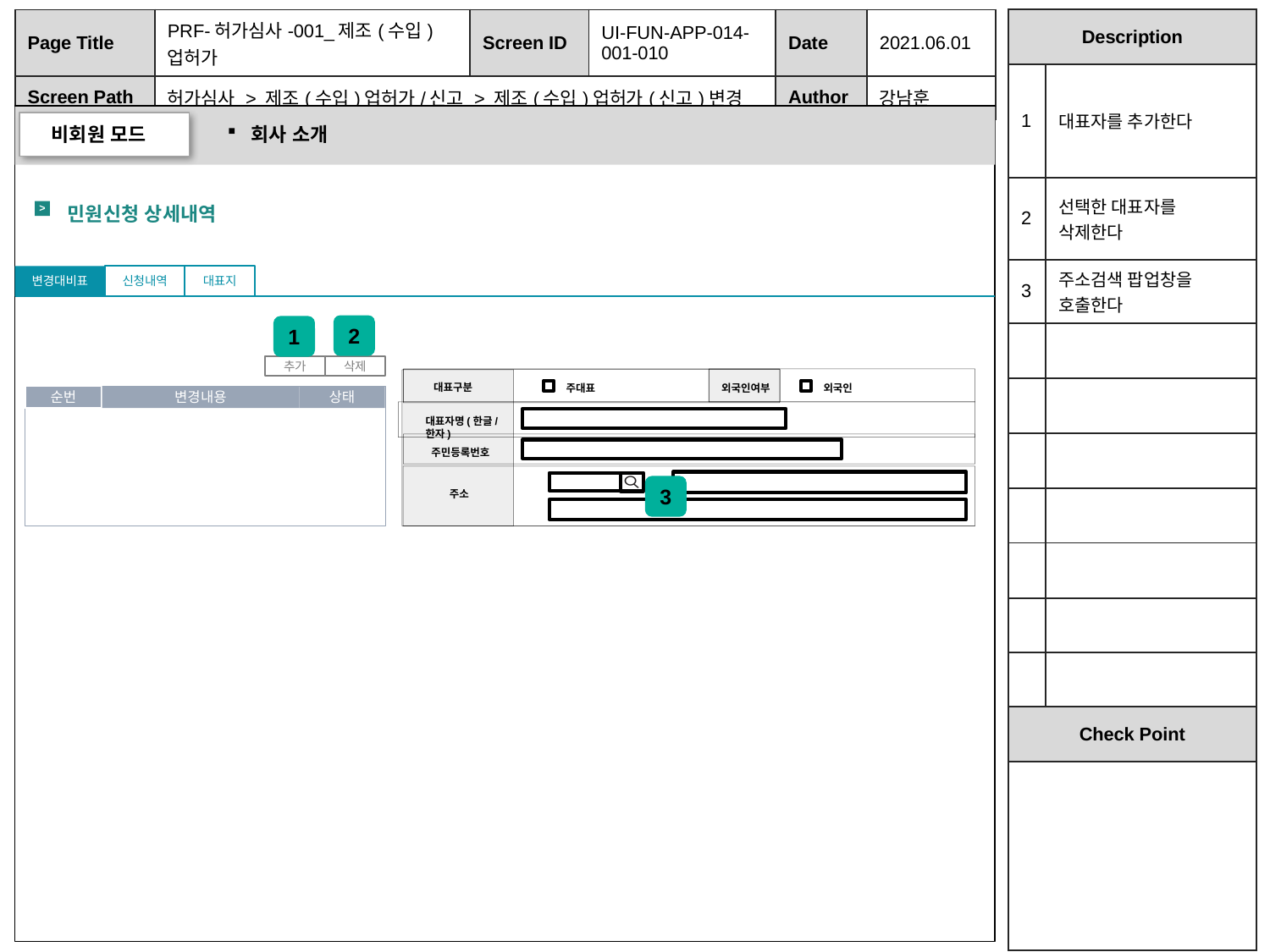

| Description |  |
| --- | --- |
| 1 | 대표자를 추가한다 |
| 2 | 선택한 대표자를 삭제한다 |
| 3 | 주소검색 팝업창을 호출한다 |
|  |  |
|  |  |
|  |  |
|  |  |
|  |  |
|  |  |
|  |  |
| Check Point |  |
|  |  |
| Page Title | PRF-허가심사-001\_제조(수입)업허가 | Screen ID | UI-FUN-APP-014-001-010 | Date | 2021.06.01 |
| --- | --- | --- | --- | --- | --- |
| Screen Path | 허가심사 > 제조(수입)업허가/신고 > 제조(수입)업허가(신고)변경 |  |  | Author | 강남훈 |

비회원 모드
회사 소개
민원신청 상세내역
>
변경대비표
신청내역
대표지
2
1
추가
삭제

대표구분
주대표

외국인

외국인여부

대표자명(한글/한자)

주민등록번호

주소

순번
변경내용
상태
3